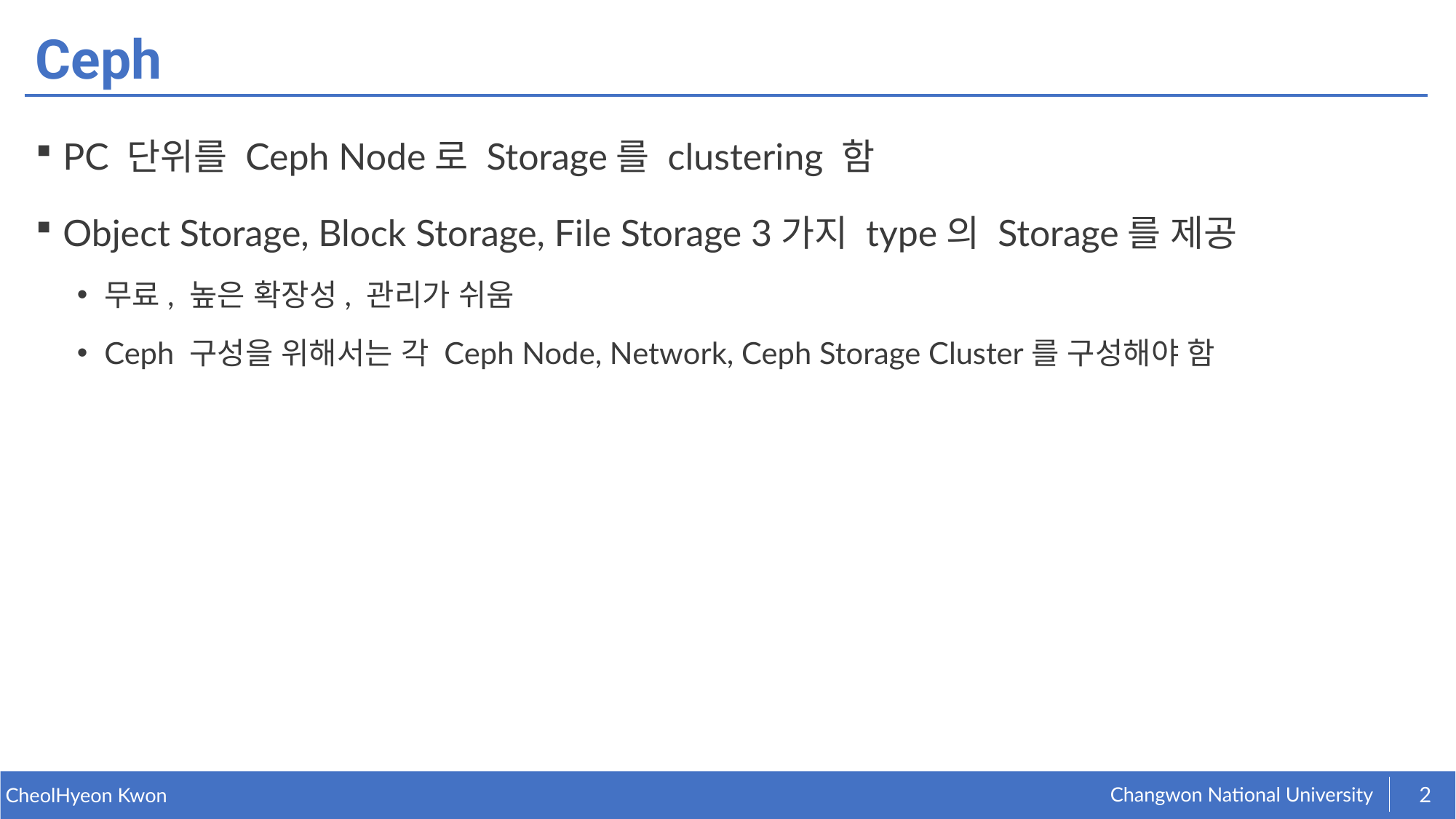

# Ceph
PC 단위를 Ceph Node로 Storage를 clustering 함
Object Storage, Block Storage, File Storage 3가지 type의 Storage를 제공
무료, 높은 확장성, 관리가 쉬움
Ceph 구성을 위해서는 각 Ceph Node, Network, Ceph Storage Cluster를 구성해야 함

2